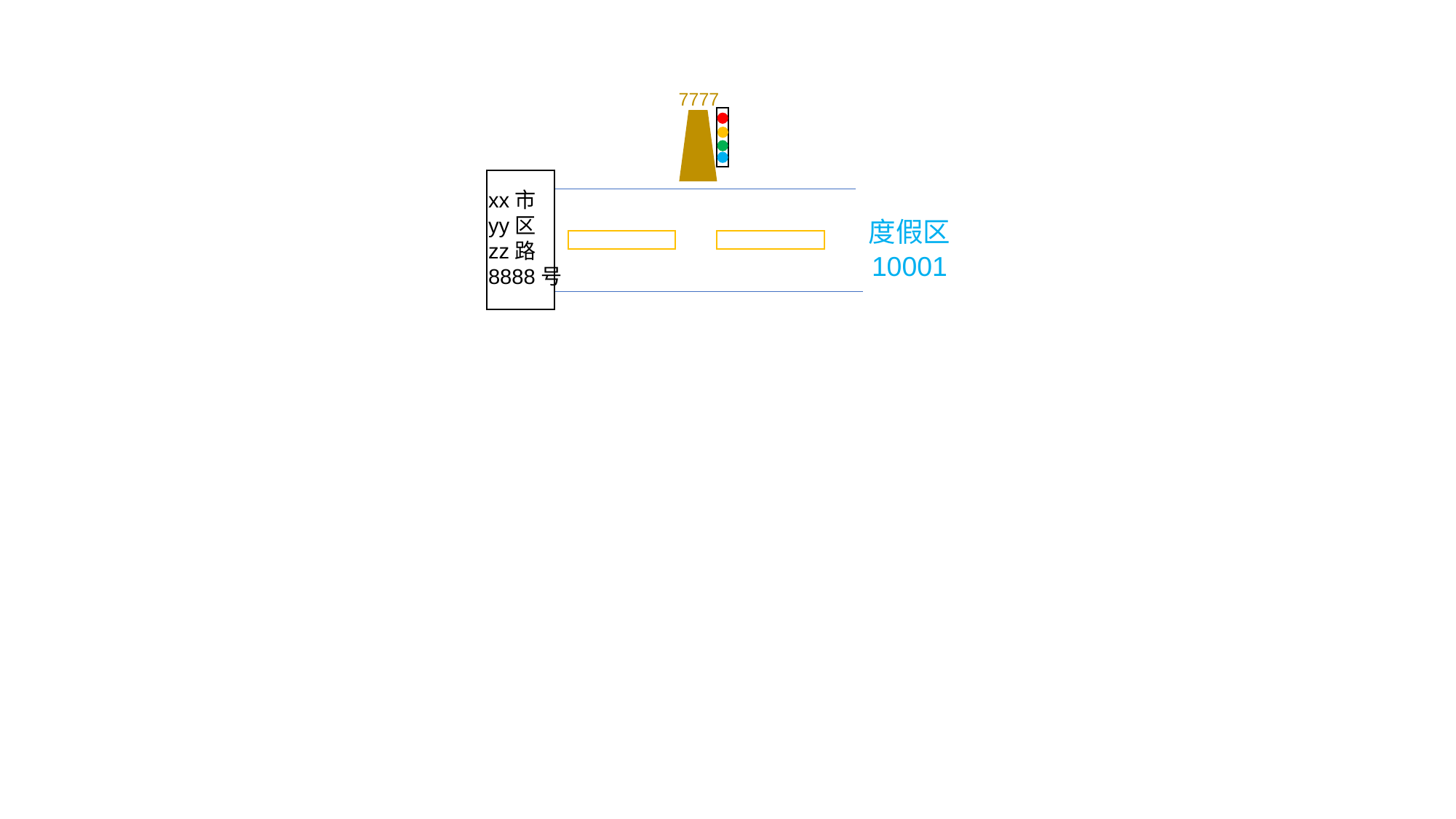

7777

xx市
yy区
zz路
8888号
度假区

10001